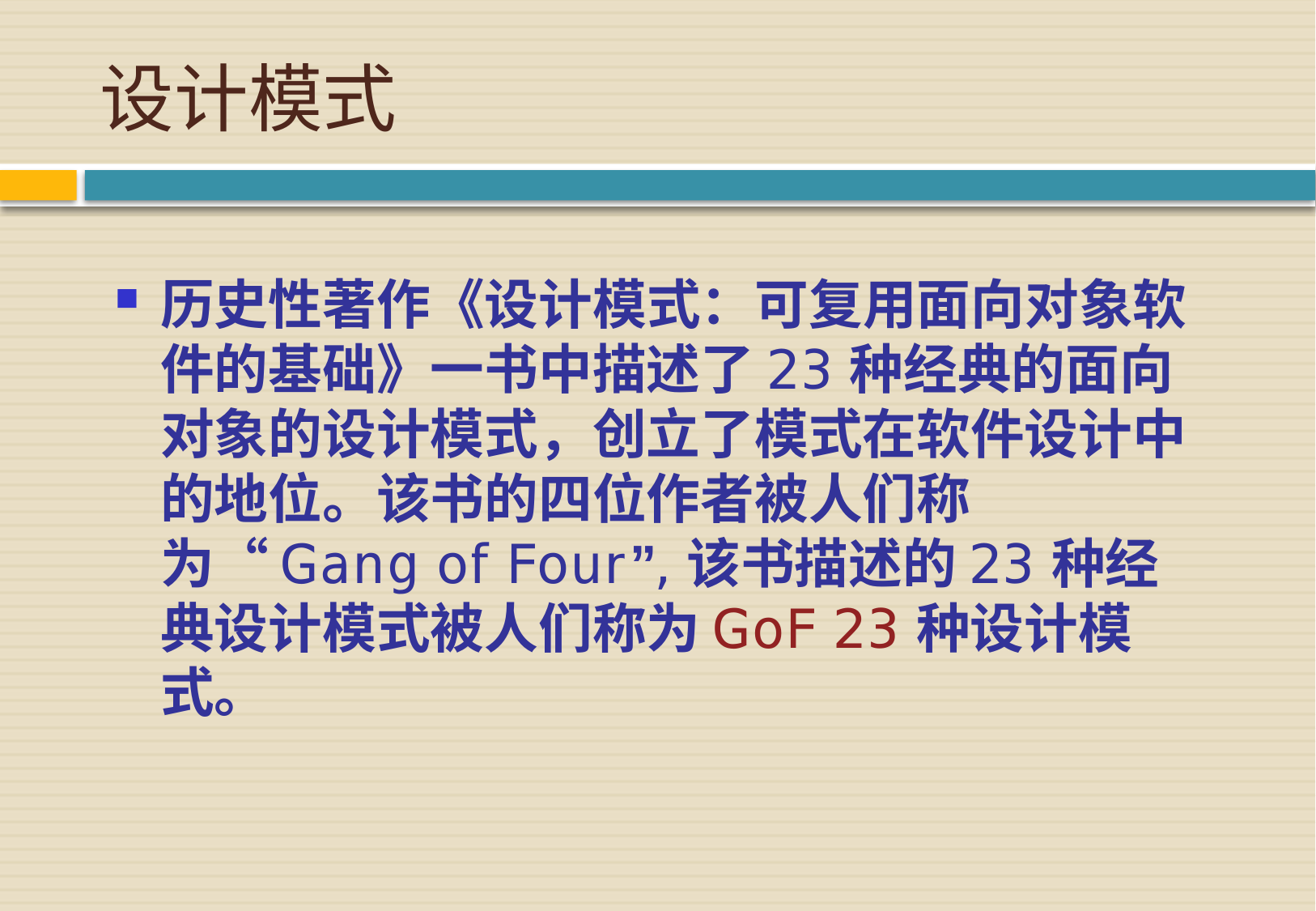

# 设计模式
历史性著作《设计模式：可复用面向对象软件的基础》一书中描述了23种经典的面向对象的设计模式，创立了模式在软件设计中的地位。该书的四位作者被人们称为“Gang of Four”,该书描述的23种经典设计模式被人们称为GoF 23种设计模式。